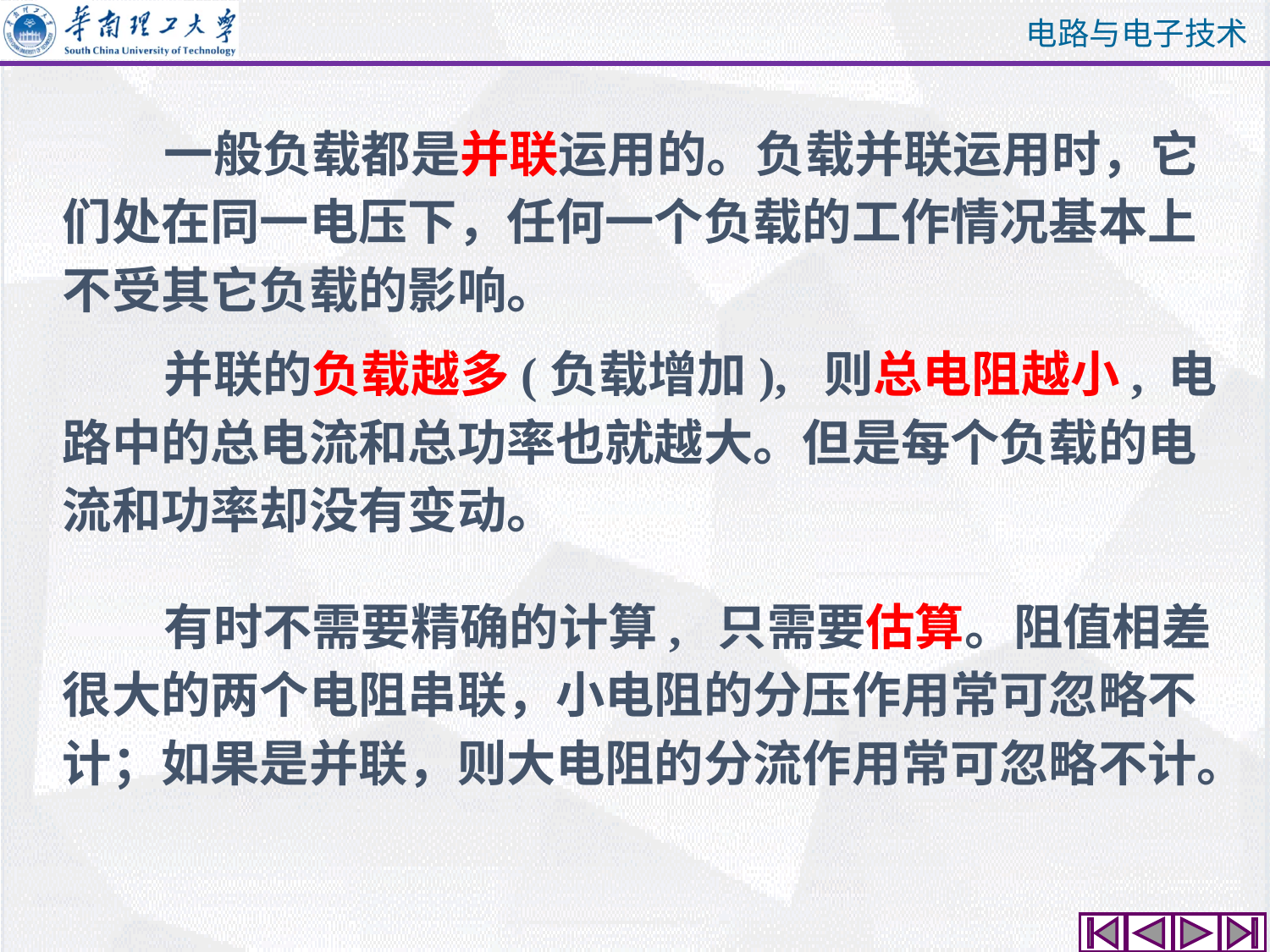

一般负载都是并联运用的。负载并联运用时，它们处在同一电压下，任何一个负载的工作情况基本上不受其它负载的影响。
        并联的负载越多(负载增加),  则总电阻越小, 电路中的总电流和总功率也就越大。但是每个负载的电流和功率却没有变动。
        有时不需要精确的计算,  只需要估算。阻值相差很大的两个电阻串联，小电阻的分压作用常可忽略不计；如果是并联，则大电阻的分流作用常可忽略不计。